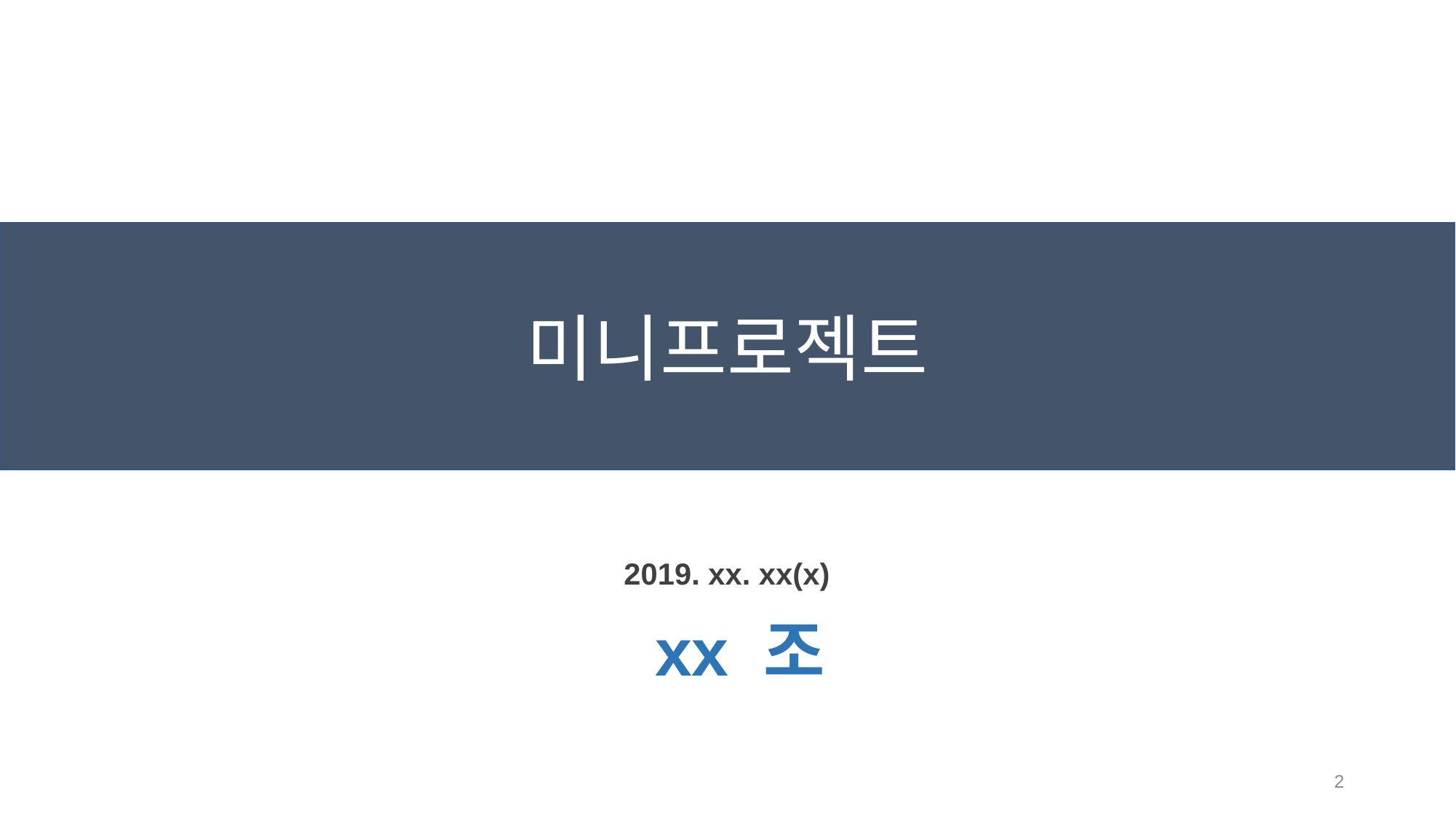

미니프로젝트
2019. xx. xx(x)
xx 조
2